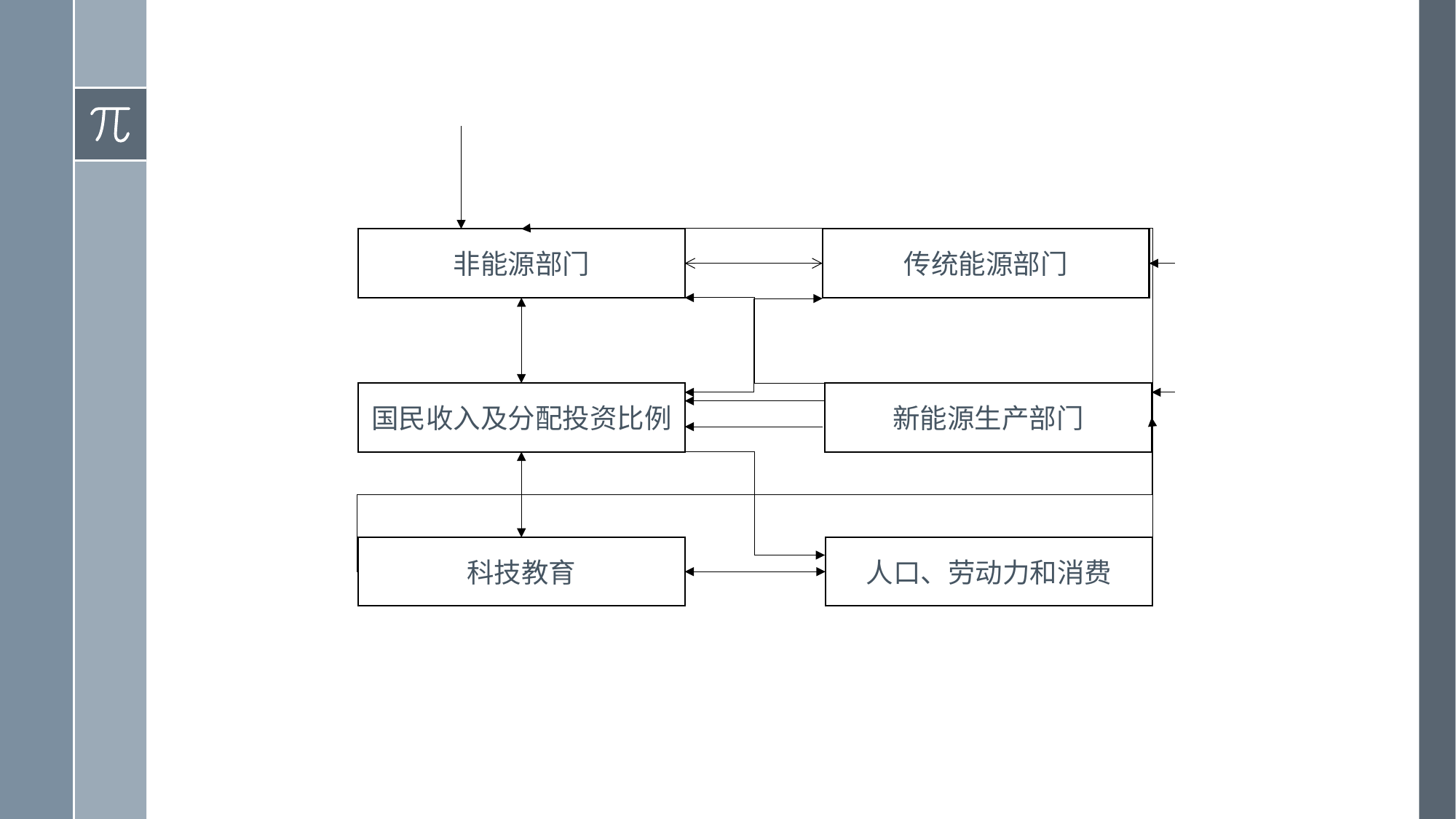

非能源部门
传统能源部门
国民收入及分配投资比例
新能源生产部门
科技教育
人口、劳动力和消费